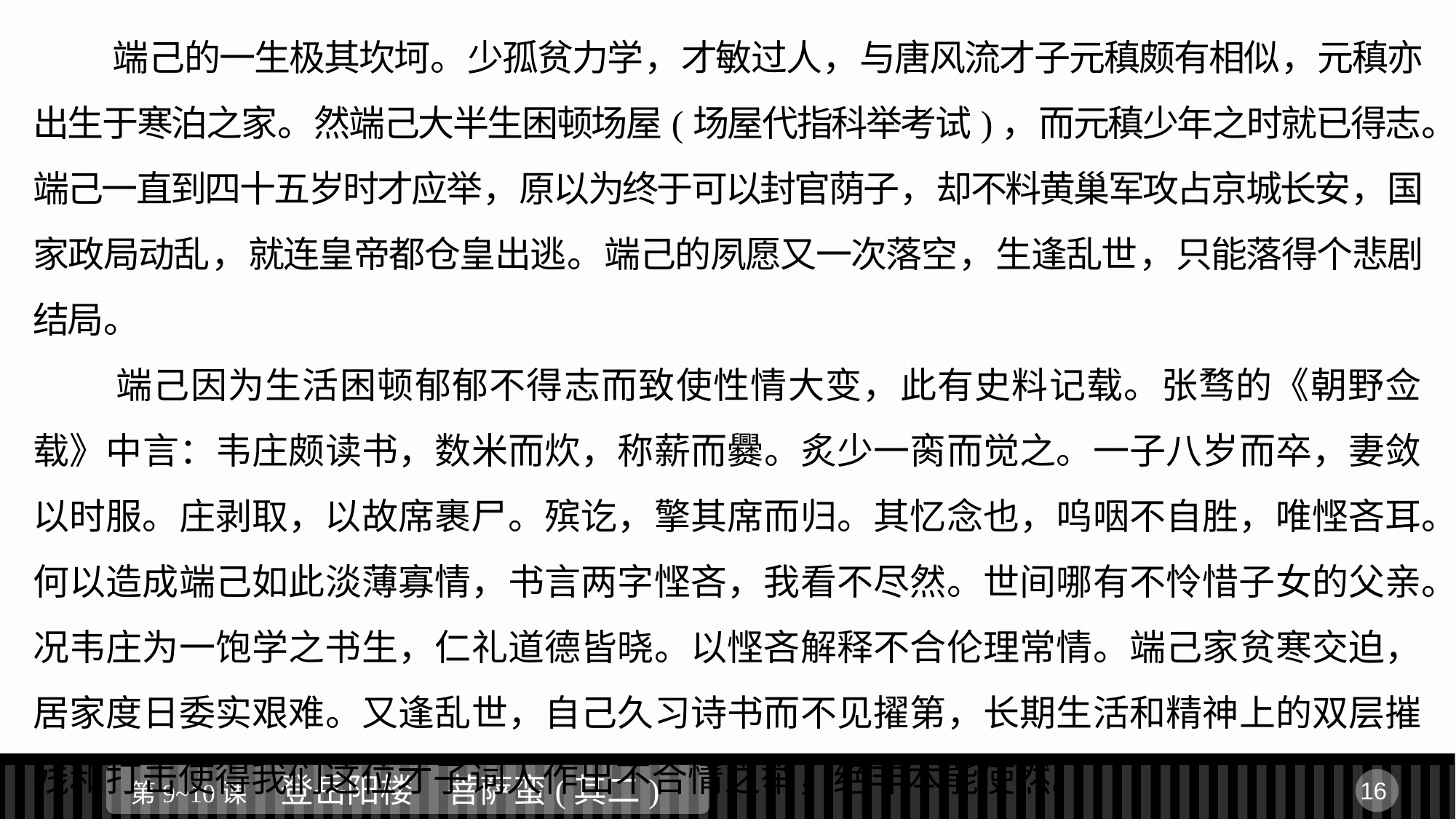

端己的一生极其坎坷。少孤贫力学，才敏过人，与唐风流才子元稹颇有相似，元稹亦出生于寒泊之家。然端己大半生困顿场屋(场屋代指科举考试)，而元稹少年之时就已得志。端己一直到四十五岁时才应举，原以为终于可以封官荫子，却不料黄巢军攻占京城长安，国家政局动乱，就连皇帝都仓皇出逃。端己的夙愿又一次落空，生逢乱世，只能落得个悲剧结局。
        端己因为生活困顿郁郁不得志而致使性情大变，此有史料记载。张骛的《朝野佥载》中言：韦庄颇读书，数米而炊，称薪而爨。炙少一脔而觉之。一子八岁而卒，妻敛以时服。庄剥取，以故席裹尸。殡讫，擎其席而归。其忆念也，呜咽不自胜，唯悭吝耳。何以造成端己如此淡薄寡情，书言两字悭吝，我看不尽然。世间哪有不怜惜子女的父亲。况韦庄为一饱学之书生，仁礼道德皆晓。以悭吝解释不合伦理常情。端己家贫寒交迫，居家度日委实艰难。又逢乱世，自己久习诗书而不见擢第，长期生活和精神上的双层摧残和打击使得我们这位才子词人作出不合情之举，绝非本能使然。